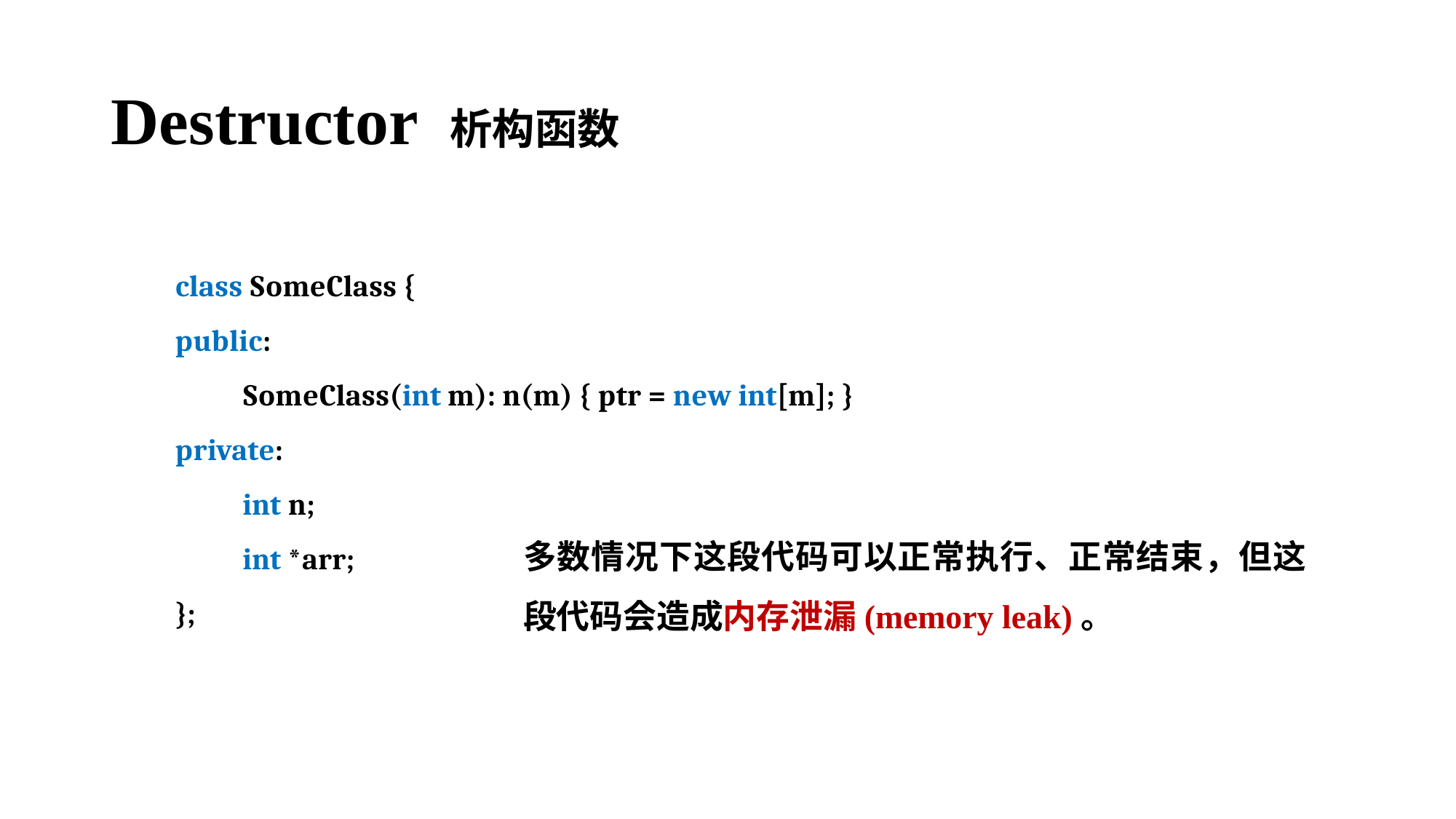

# Destructor 析构函数
class SomeClass {
public:
          SomeClass(int m): n(m) { ptr = new int[m]; }
private:
          int n;
          int *arr;
};
多数情况下这段代码可以正常执行、正常结束，但这段代码会造成内存泄漏(memory leak)。